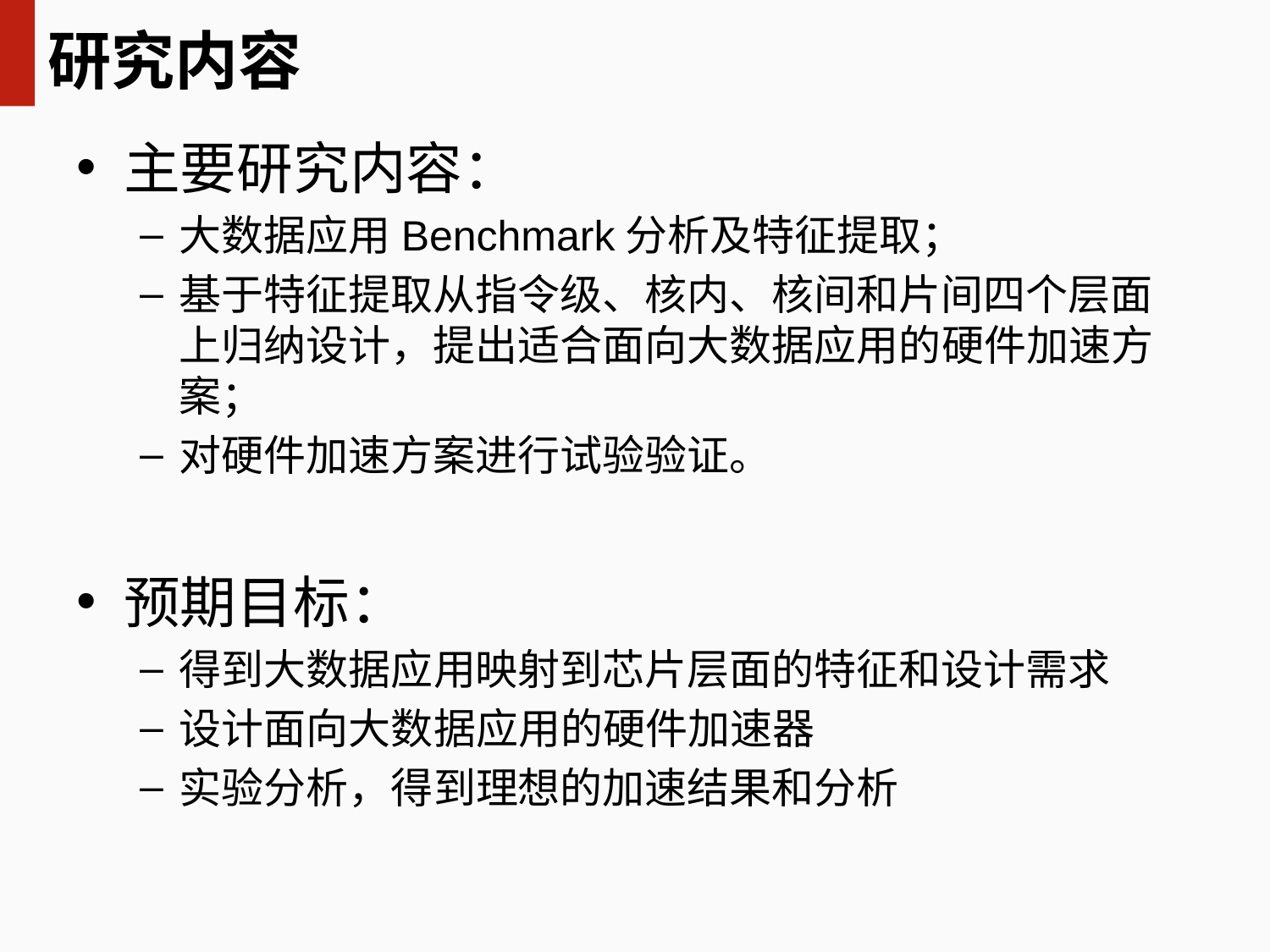

# 研究内容
主要研究内容：
大数据应用Benchmark分析及特征提取；
基于特征提取从指令级、核内、核间和片间四个层面上归纳设计，提出适合面向大数据应用的硬件加速方案；
对硬件加速方案进行试验验证。

预期目标：
得到大数据应用映射到芯片层面的特征和设计需求
设计面向大数据应用的硬件加速器
实验分析，得到理想的加速结果和分析